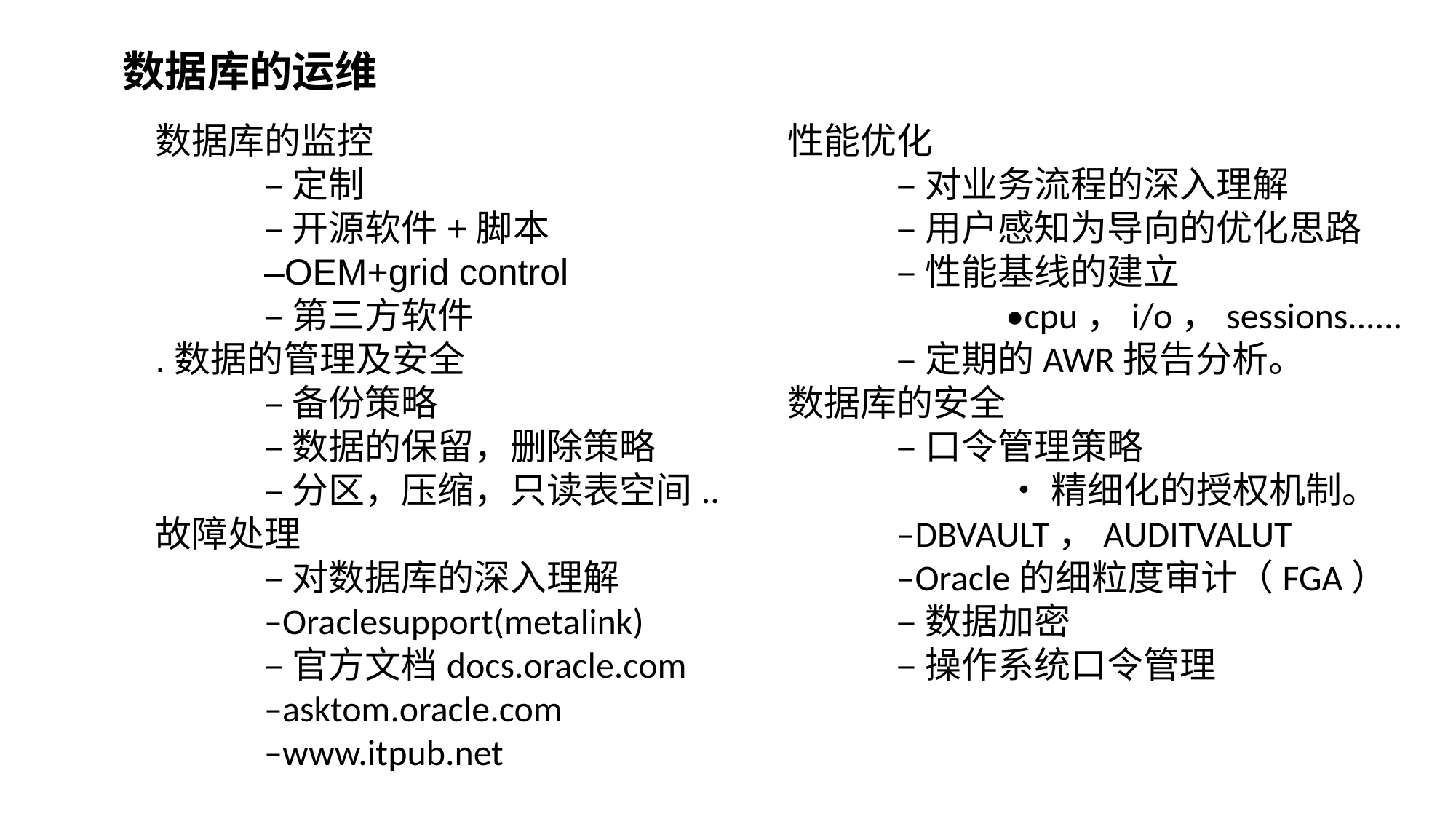

数据库的运维
数据库的监控
	–定制
	–开源软件+脚本
	–OEM+grid control
	–第三方软件
.数据的管理及安全
	–备份策略
	–数据的保留，删除策略
	–分区，压缩，只读表空间..
故障处理
	–对数据库的深入理解
	–Oraclesupport(metalink)
	–官方文档docs.oracle.com
	–asktom.oracle.com
	–www.itpub.net
性能优化
	–对业务流程的深入理解
	–用户感知为导向的优化思路
	–性能基线的建立
		•cpu，i/o，sessions......
	–定期的AWR报告分析。
数据库的安全
	–口令管理策略
		•精细化的授权机制。
	–DBVAULT，AUDITVALUT
	–Oracle的细粒度审计（FGA）
	–数据加密
	–操作系统口令管理